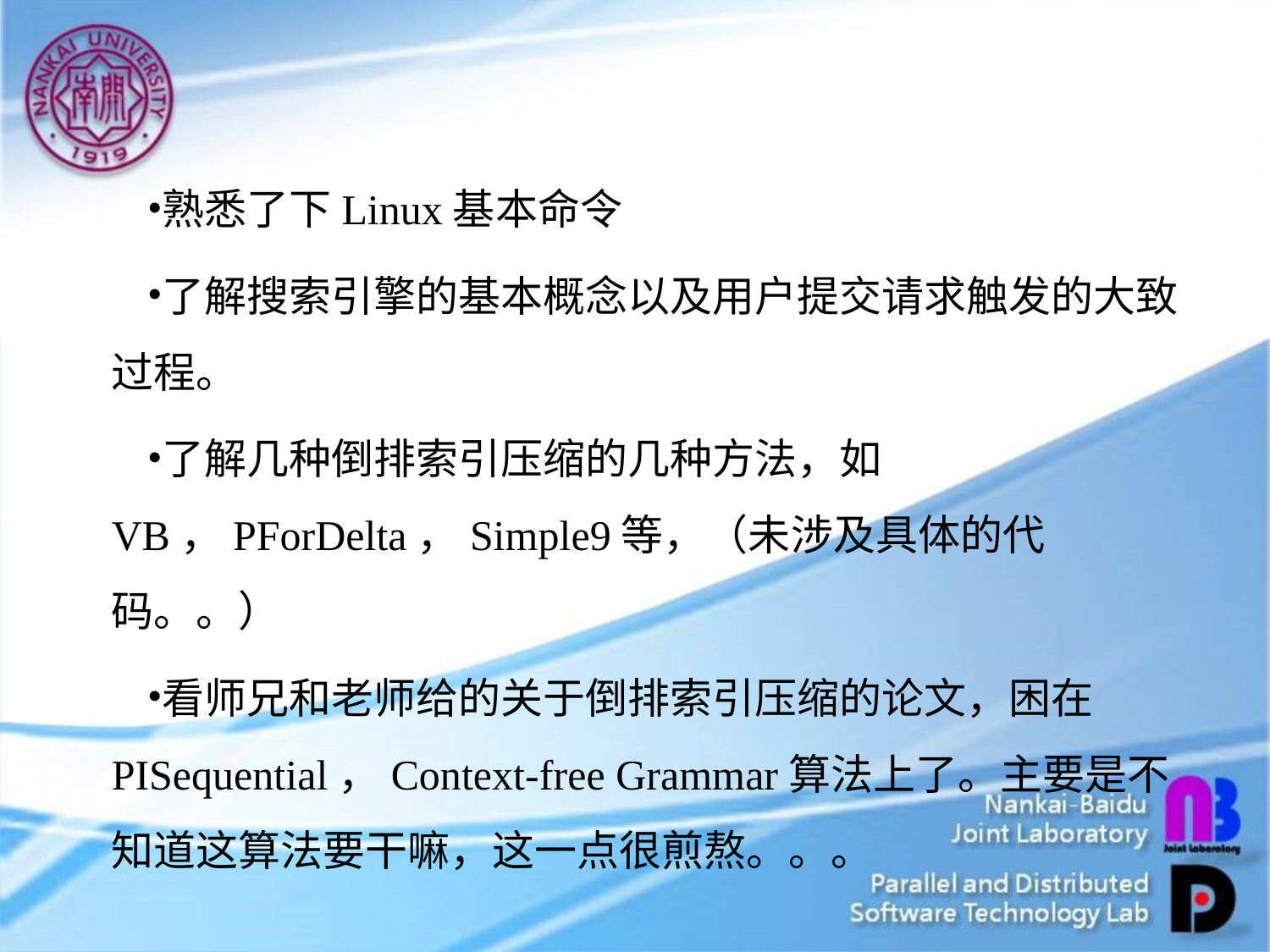

#
熟悉了下Linux基本命令
了解搜索引擎的基本概念以及用户提交请求触发的大致过程。
了解几种倒排索引压缩的几种方法，如VB，PForDelta，Simple9等，（未涉及具体的代码。。）
看师兄和老师给的关于倒排索引压缩的论文，困在PISequential，Context-free Grammar算法上了。主要是不知道这算法要干嘛，这一点很煎熬。。。